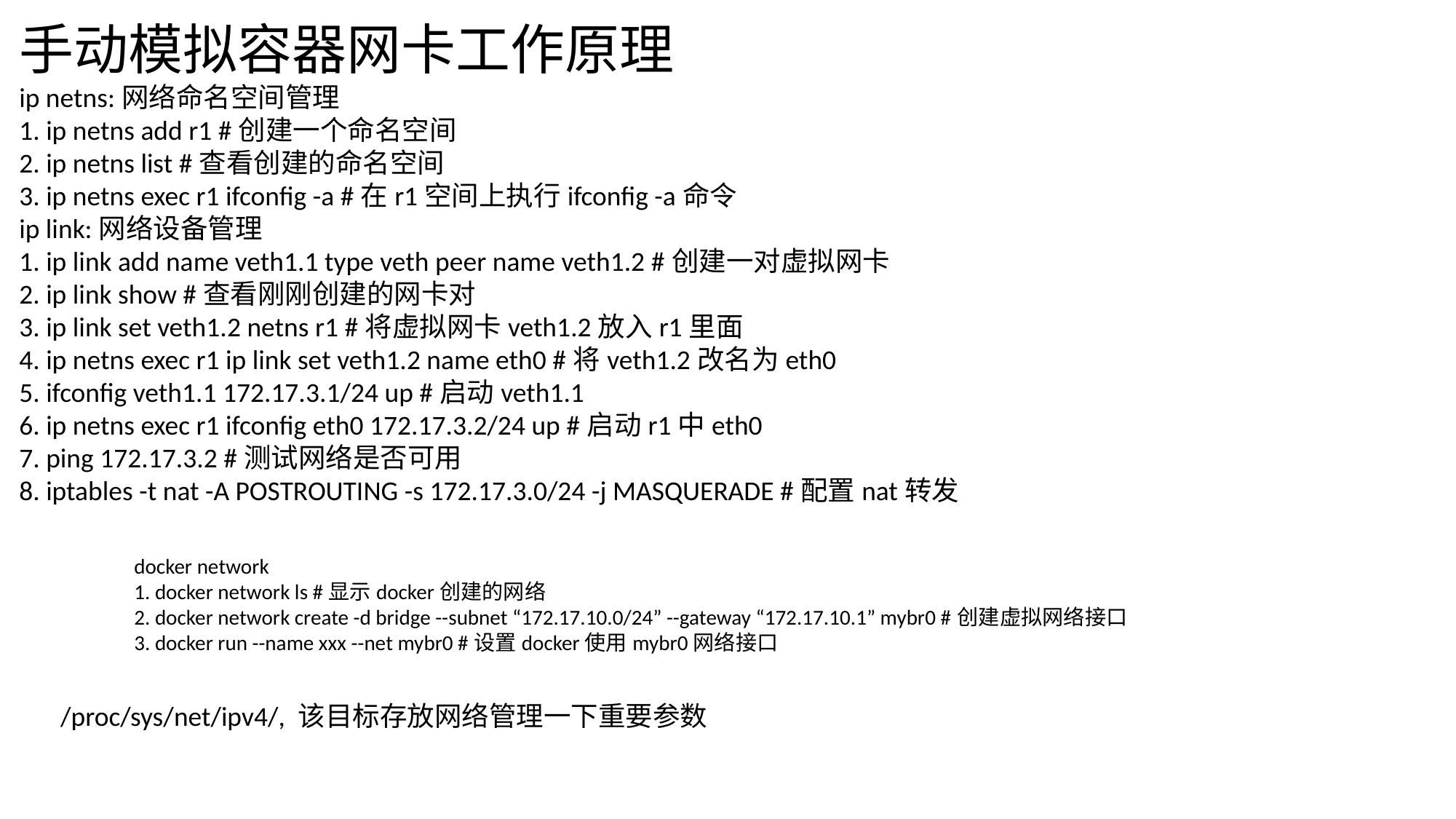

手动模拟容器网卡工作原理
ip netns:网络命名空间管理
1. ip netns add r1 #创建一个命名空间
2. ip netns list #查看创建的命名空间
3. ip netns exec r1 ifconfig -a #在r1空间上执行ifconfig -a命令
ip link:网络设备管理
1. ip link add name veth1.1 type veth peer name veth1.2 #创建一对虚拟网卡
2. ip link show #查看刚刚创建的网卡对
3. ip link set veth1.2 netns r1 #将虚拟网卡veth1.2放入r1里面
4. ip netns exec r1 ip link set veth1.2 name eth0 #将veth1.2改名为eth0
5. ifconfig veth1.1 172.17.3.1/24 up #启动veth1.1
6. ip netns exec r1 ifconfig eth0 172.17.3.2/24 up #启动r1中eth0
7. ping 172.17.3.2 #测试网络是否可用
8. iptables -t nat -A POSTROUTING -s 172.17.3.0/24 -j MASQUERADE #配置nat转发
docker network
1. docker network ls #显示docker创建的网络
2. docker network create -d bridge --subnet “172.17.10.0/24” --gateway “172.17.10.1” mybr0 #创建虚拟网络接口
3. docker run --name xxx --net mybr0 #设置docker使用mybr0网络接口
/proc/sys/net/ipv4/, 该目标存放网络管理一下重要参数